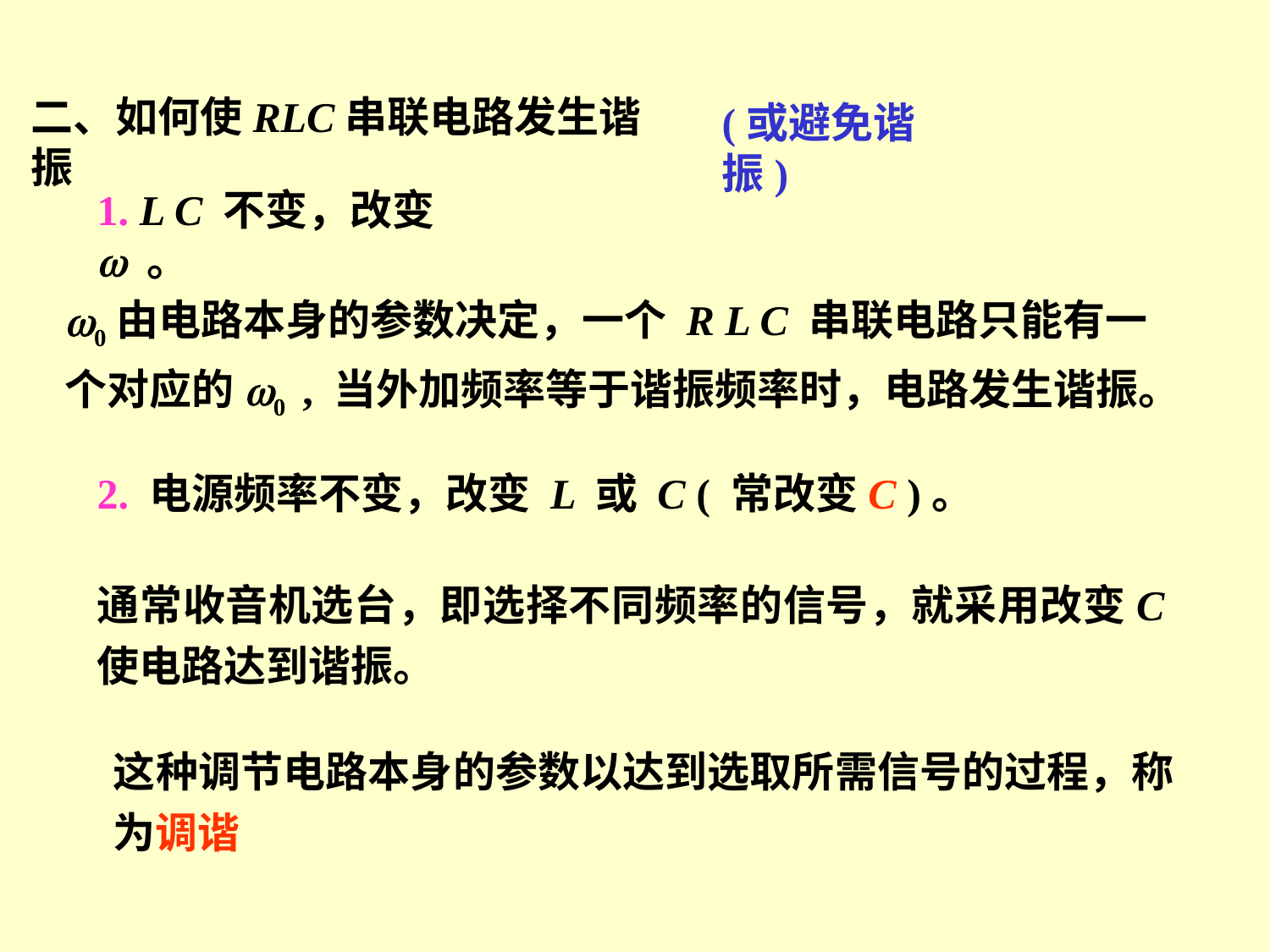

二、如何使RLC串联电路发生谐振
(或避免谐振)
1. L C 不变，改变 ω 。
ω0由电路本身的参数决定，一个 R L C 串联电路只能有一
个对应的ω0  , 当外加频率等于谐振频率时，电路发生谐振。
2. 电源频率不变，改变 L 或 C ( 常改变C )。
通常收音机选台，即选择不同频率的信号，就采用改变C使电路达到谐振。
这种调节电路本身的参数以达到选取所需信号的过程，称为调谐